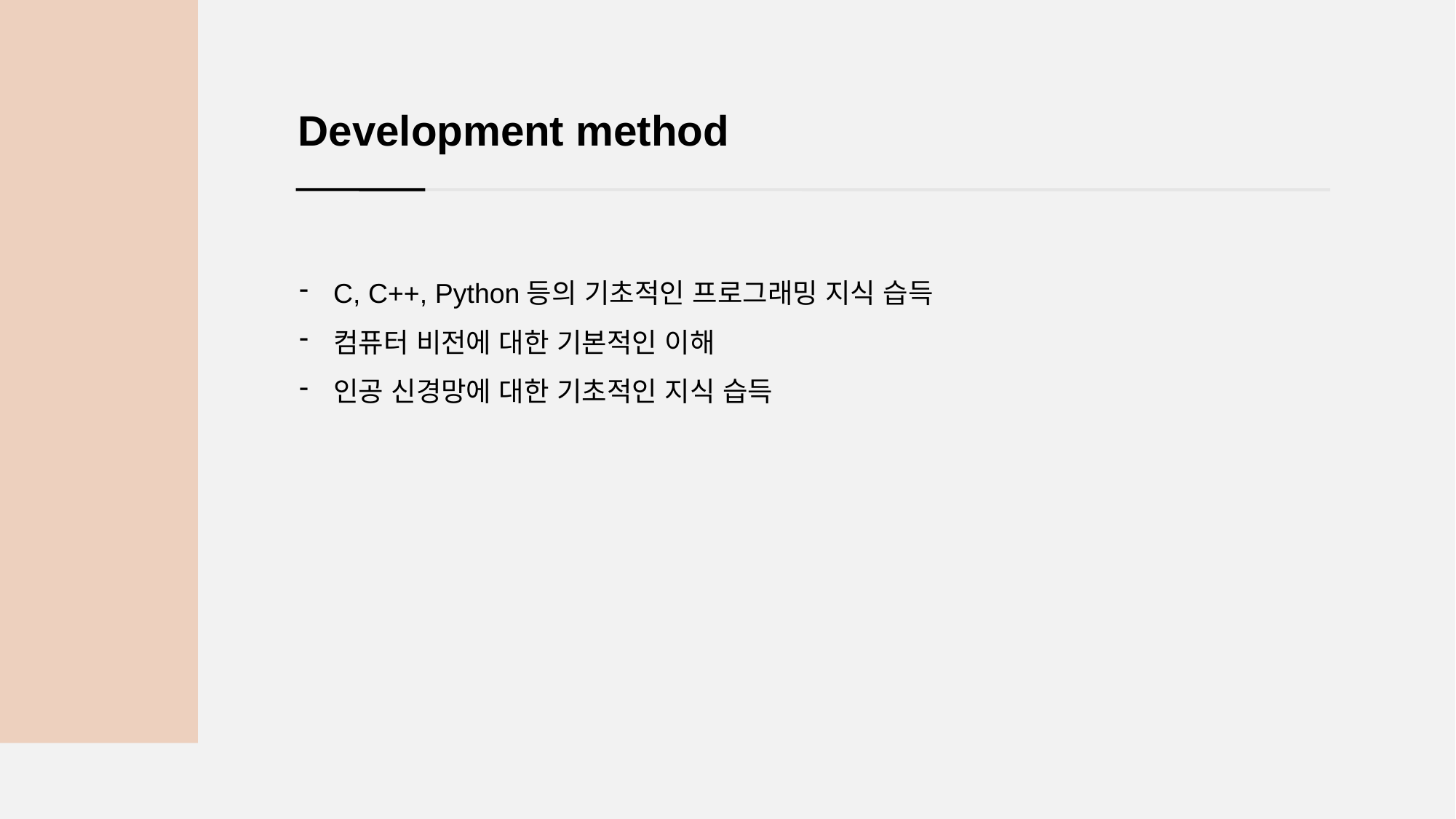

Development method

C, C++, Python등의 기초적인 프로그래밍 지식 습득
컴퓨터 비전에 대한 기본적인 이해
인공 신경망에 대한 기초적인 지식 습득